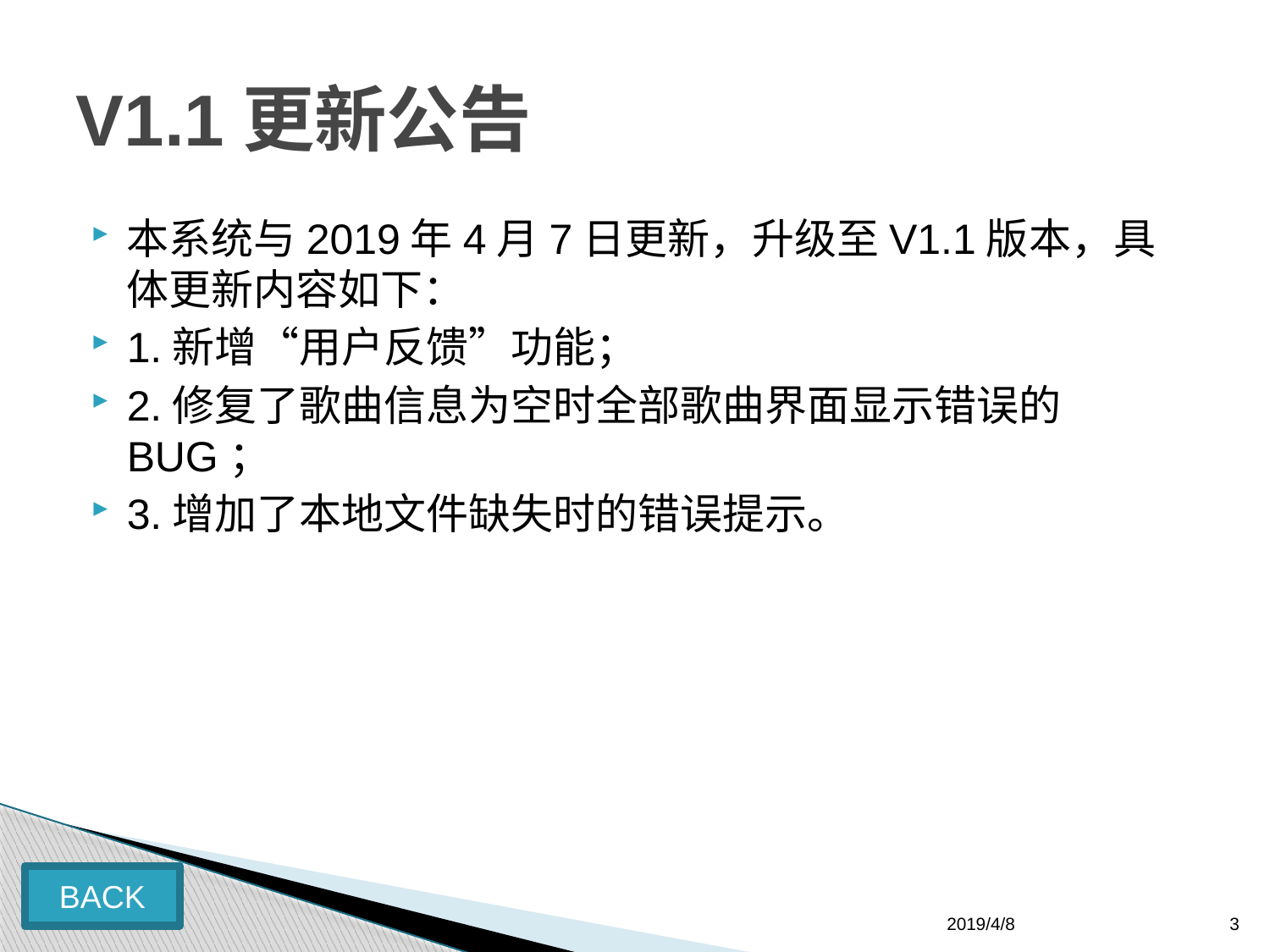

# V1.1更新公告
本系统与2019年4月7日更新，升级至V1.1版本，具体更新内容如下：
1.新增“用户反馈”功能；
2.修复了歌曲信息为空时全部歌曲界面显示错误的BUG；
3.增加了本地文件缺失时的错误提示。
BACK
2019/4/8
3